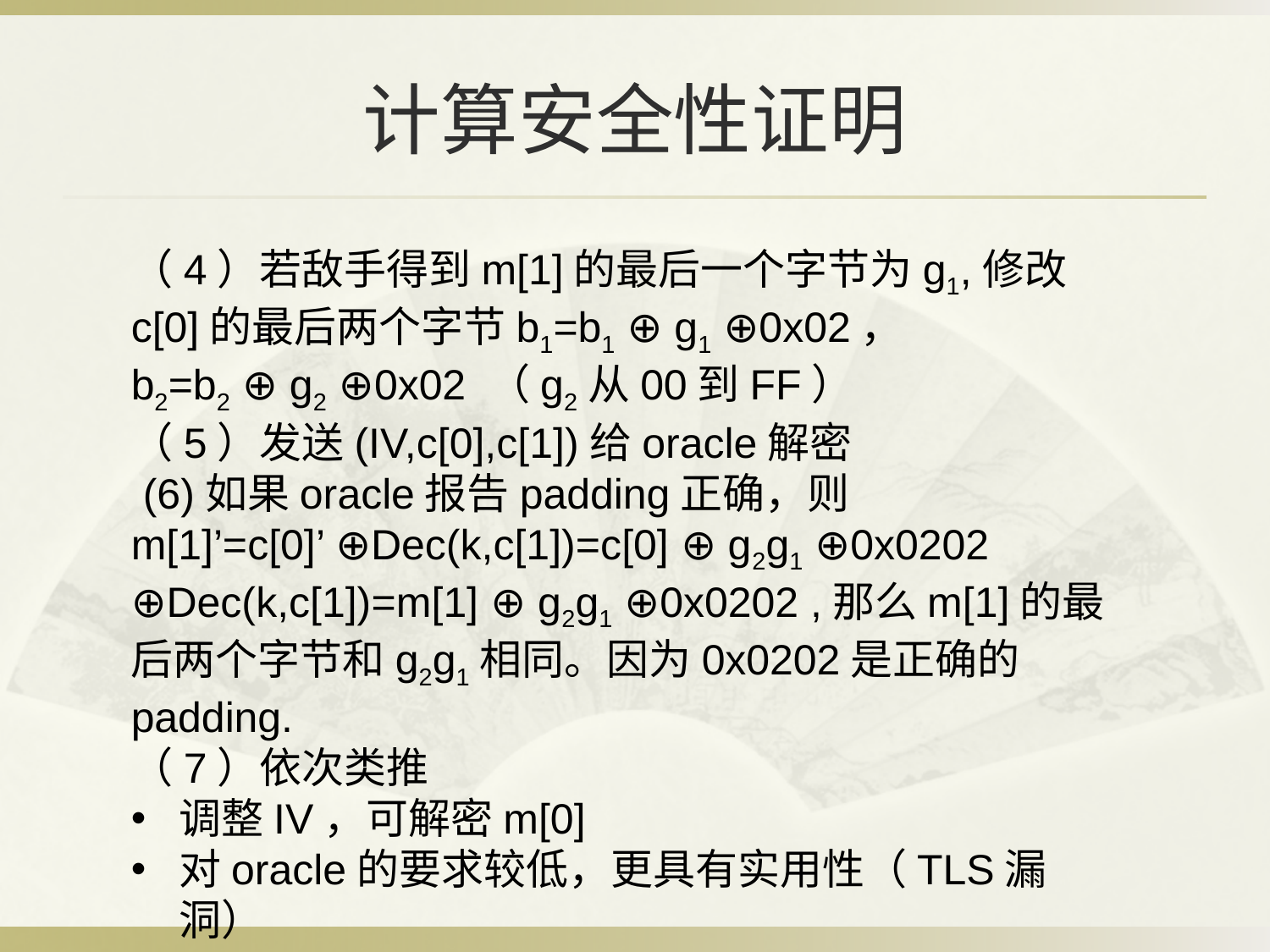

# 计算安全性证明
（4）若敌手得到m[1]的最后一个字节为g1,修改c[0]的最后两个字节b1=b1 ⊕ g1 ⊕0x02，
b2=b2 ⊕ g2 ⊕0x02 （g2从00到FF）
（5）发送(IV,c[0],c[1])给oracle解密
 (6)如果oracle报告padding正确，则
m[1]’=c[0]’ ⊕Dec(k,c[1])=c[0] ⊕ g2g1 ⊕0x0202 ⊕Dec(k,c[1])=m[1] ⊕ g2g1 ⊕0x0202 ,那么m[1]的最后两个字节和g2g1相同。因为0x0202是正确的padding.
（7）依次类推
调整IV，可解密m[0]
对oracle的要求较低，更具有实用性（TLS漏洞）